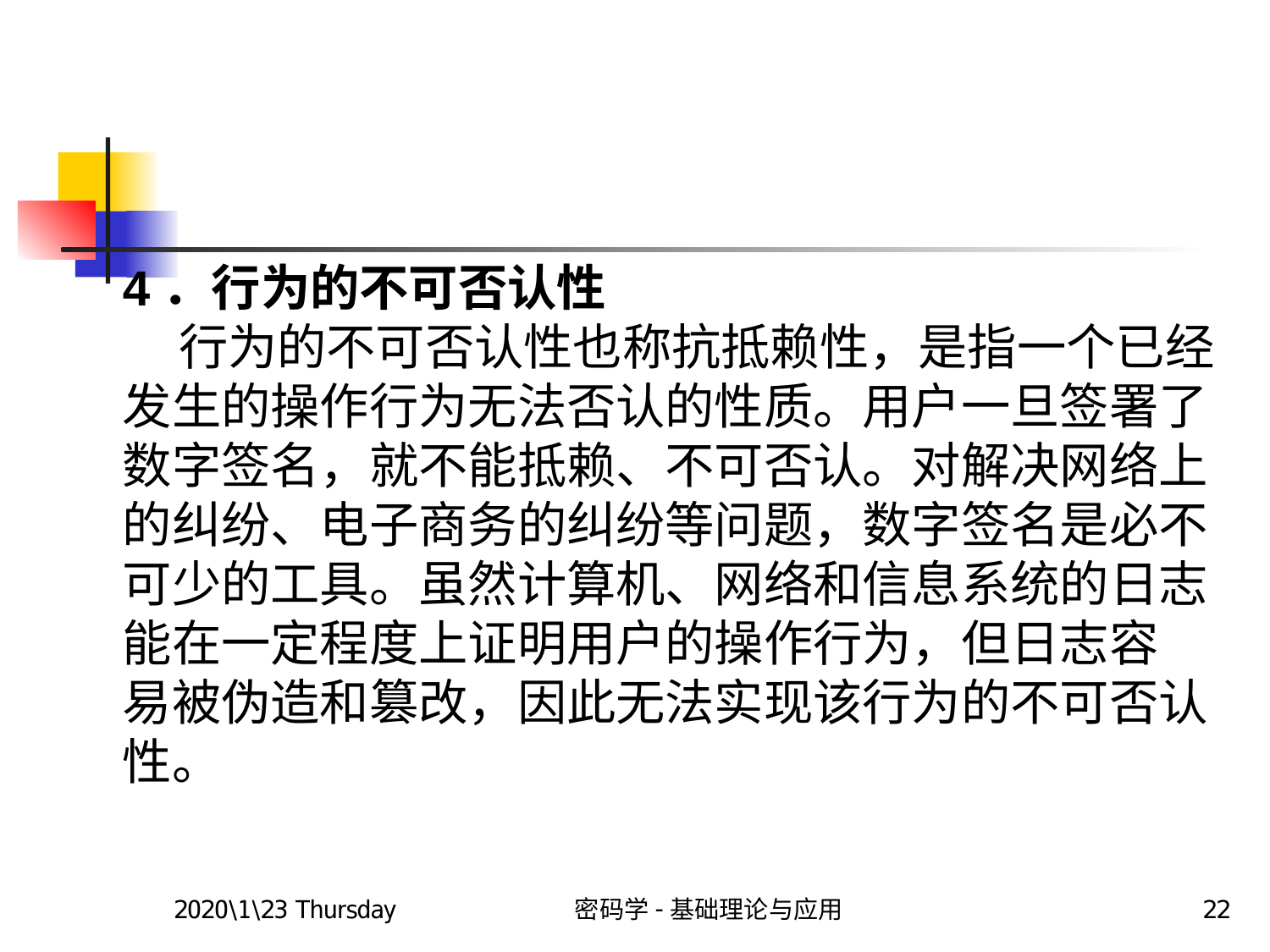

4．行为的不可否认性
    行为的不可否认性也称抗抵赖性，是指一个已经发生的操作行为无法否认的性质。用户一旦签署了数字签名，就不能抵赖、不可否认。对解决网络上的纠纷、电子商务的纠纷等问题，数字签名是必不可少的工具。虽然计算机、网络和信息系统的日志能在一定程度上证明用户的操作行为，但日志容
易被伪造和篡改，因此无法实现该行为的不可否认性。
2020\1\23 Thursday
密码学-基础理论与应用
22